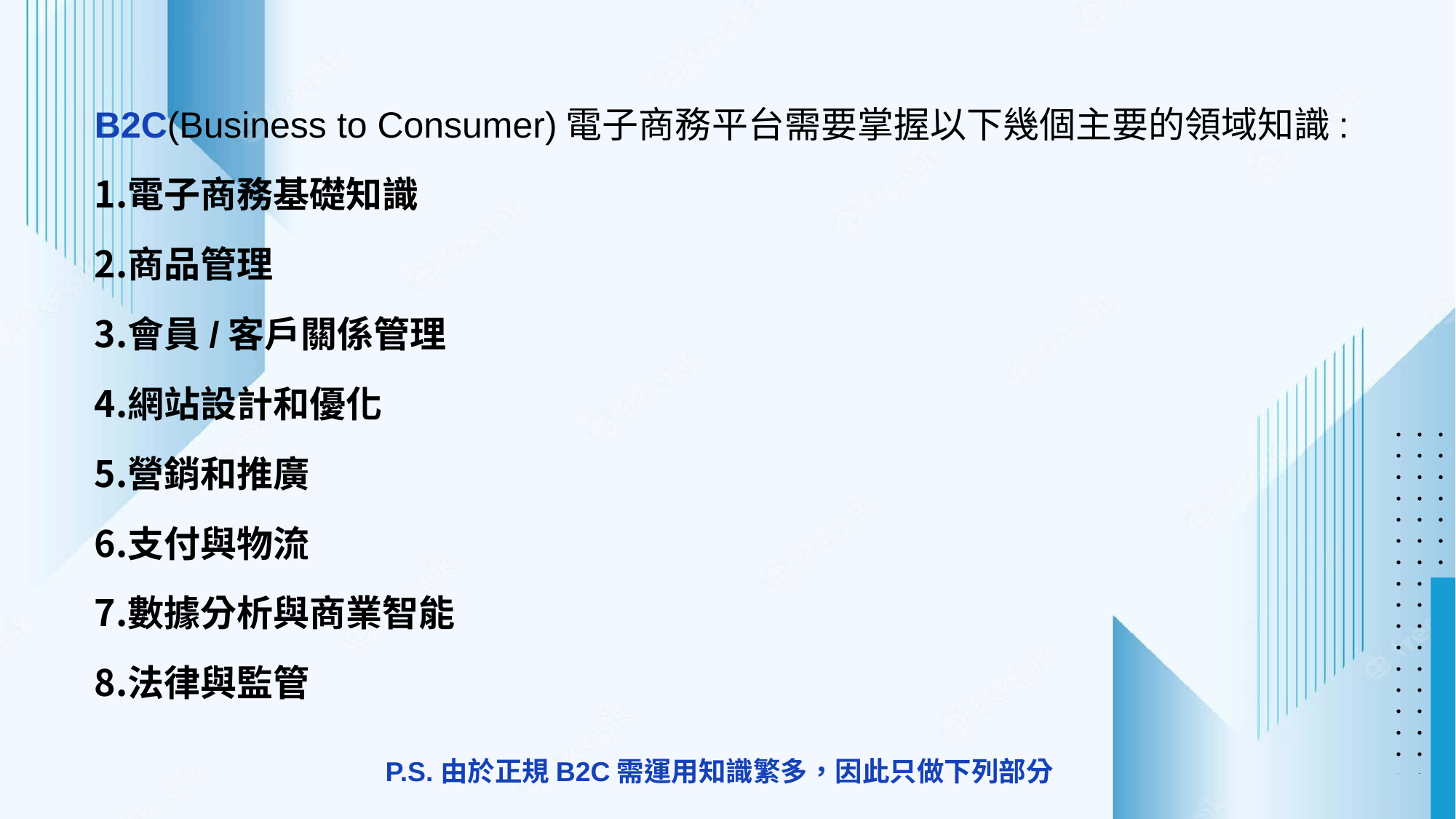

B2C(Business to Consumer)電子商務平台需要掌握以下幾個主要的領域知識:
電子商務基礎知識
商品管理
會員/客戶關係管理
網站設計和優化
營銷和推廣
支付與物流
數據分析與商業智能
法律與監管

P.S.由於正規B2C需運用知識繁多，因此只做下列部分